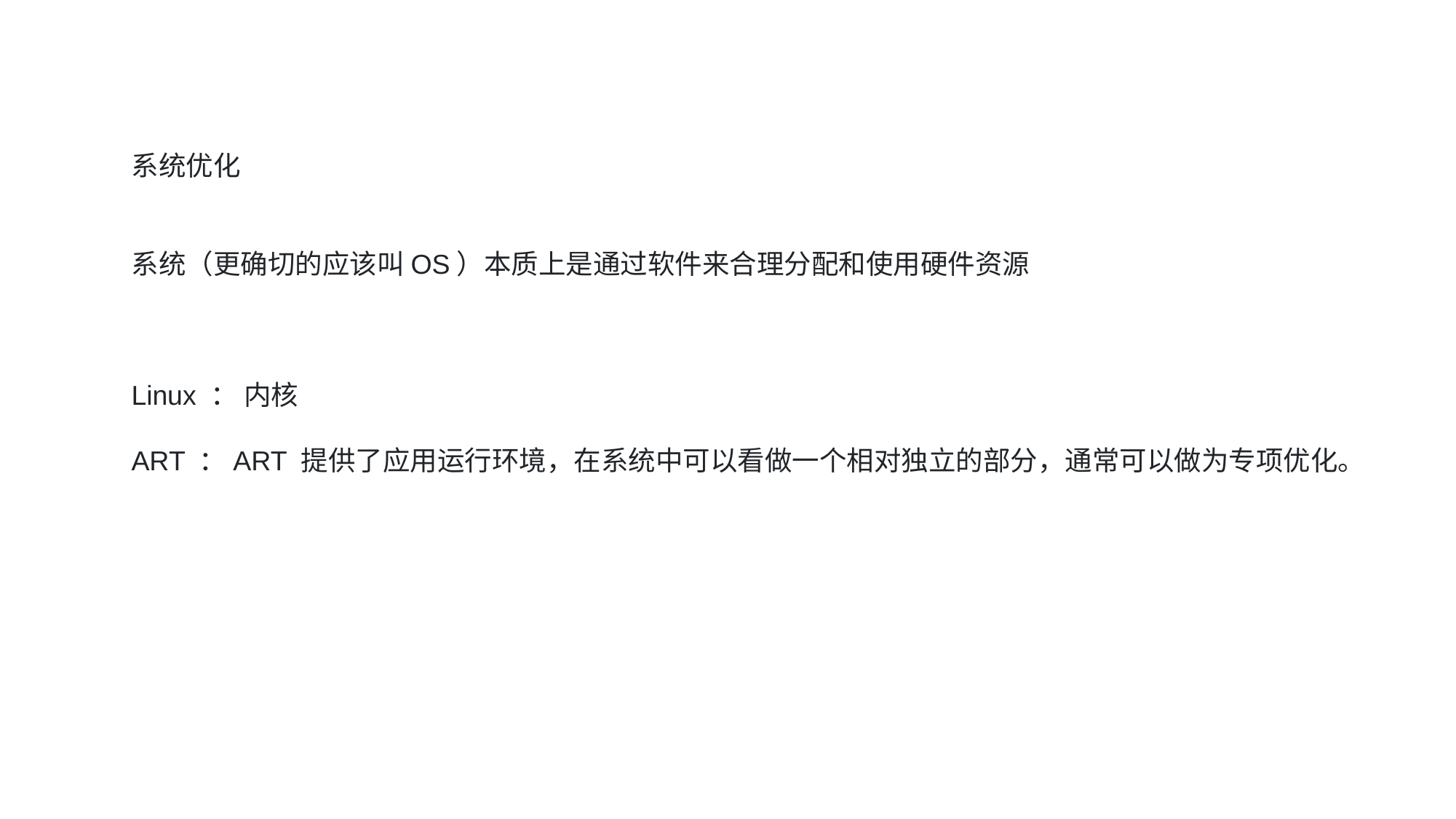

系统优化

系统（更确切的应该叫OS）本质上是通过软件来合理分配和使用硬件资源

Linux ： 内核

ART ：ART 提供了应用运行环境，在系统中可以看做一个相对独立的部分，通常可以做为专项优化。